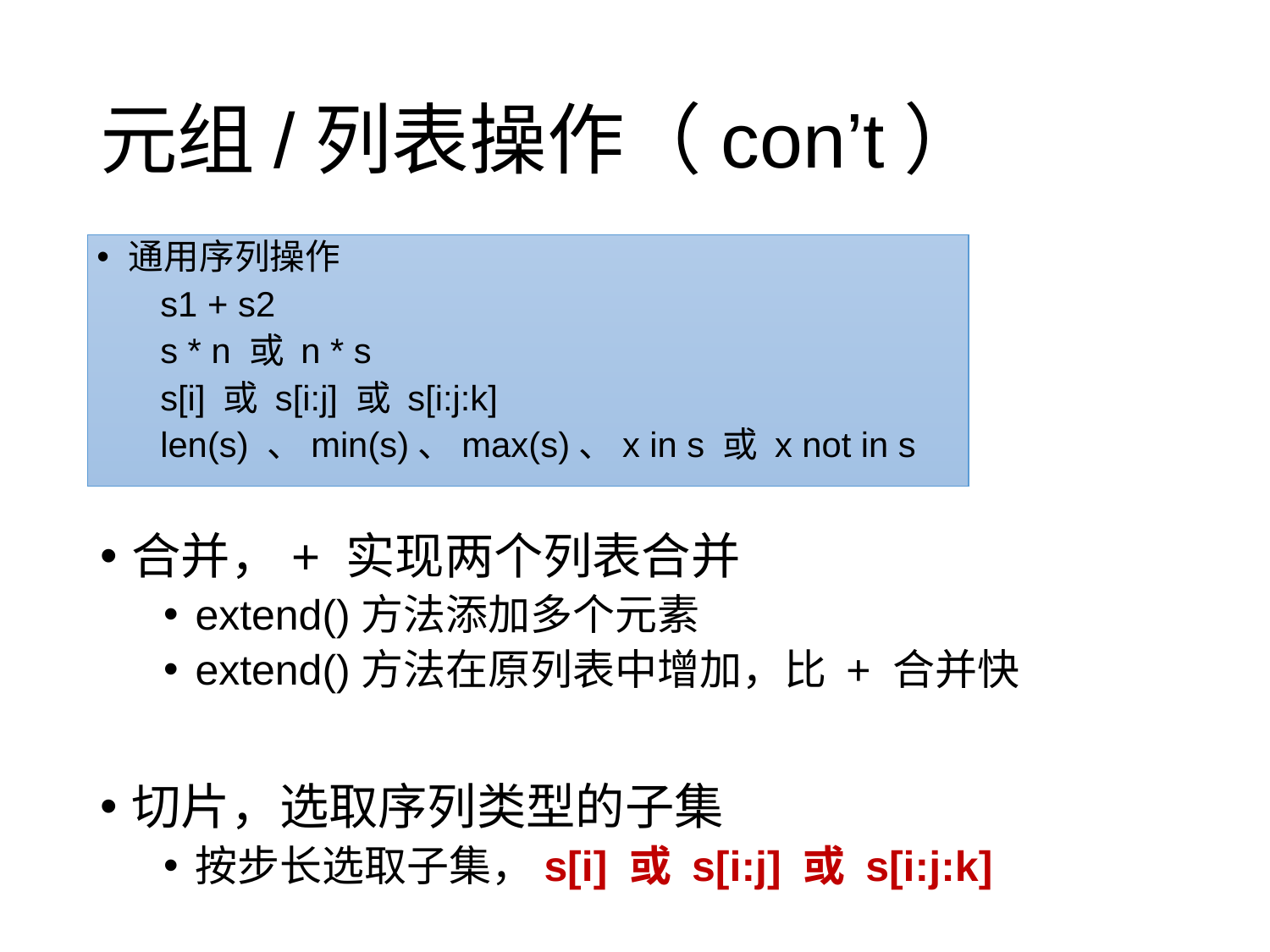

# 元组/列表操作（con’t）
通用序列操作
s1 + s2
s * n 或 n * s
s[i] 或 s[i:j] 或 s[i:j:k]
len(s) 、min(s)、max(s)、x in s 或 x not in s
合并，+ 实现两个列表合并
extend()方法添加多个元素
extend()方法在原列表中增加，比 + 合并快

切片，选取序列类型的子集
按步长选取子集，s[i] 或 s[i:j] 或 s[i:j:k]